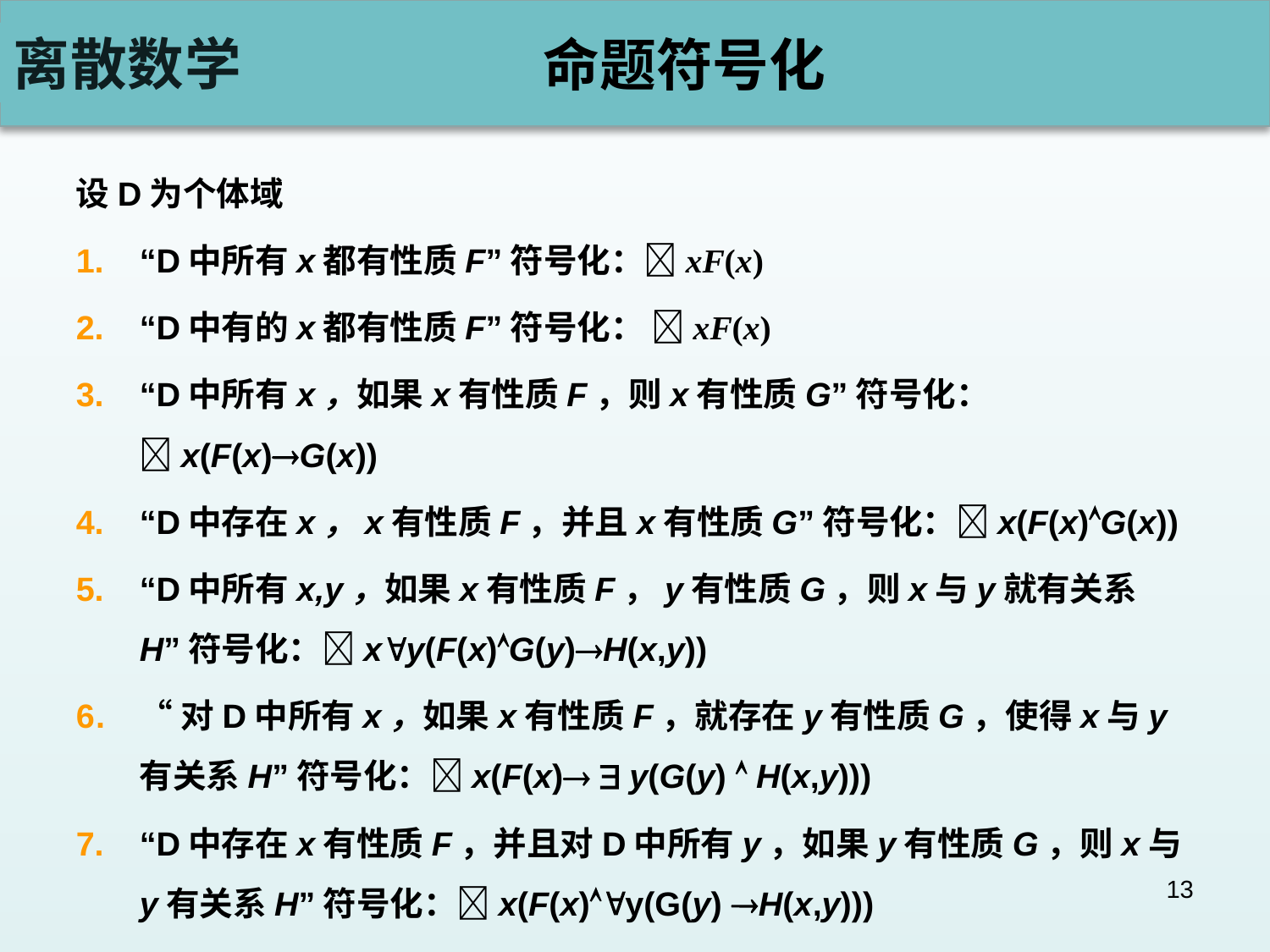

# 命题符号化
设D为个体域
“D中所有x都有性质F”符号化：∀xF(x)
“D中有的x都有性质F”符号化： ∃xF(x)
“D中所有x，如果x有性质F，则x有性质G”符号化： ∀x(F(x)→G(x))
“D中存在x，x有性质F，并且x有性质G”符号化：∃x(F(x)∧G(x))
“D中所有x,y，如果x有性质F，y有性质G，则x与y就有关系H”符号化：∀x∀y(F(x)∧G(y)→H(x,y))
“对D中所有x，如果x有性质F，就存在y有性质G，使得x与y有关系H”符号化：∀x(F(x)→ ∃ y(G(y) ∧ H(x,y)))
“D中存在x有性质F，并且对D中所有y，如果y有性质G，则x与y有关系H”符号化：∃x(F(x)∧∀y(G(y) →H(x,y)))

13